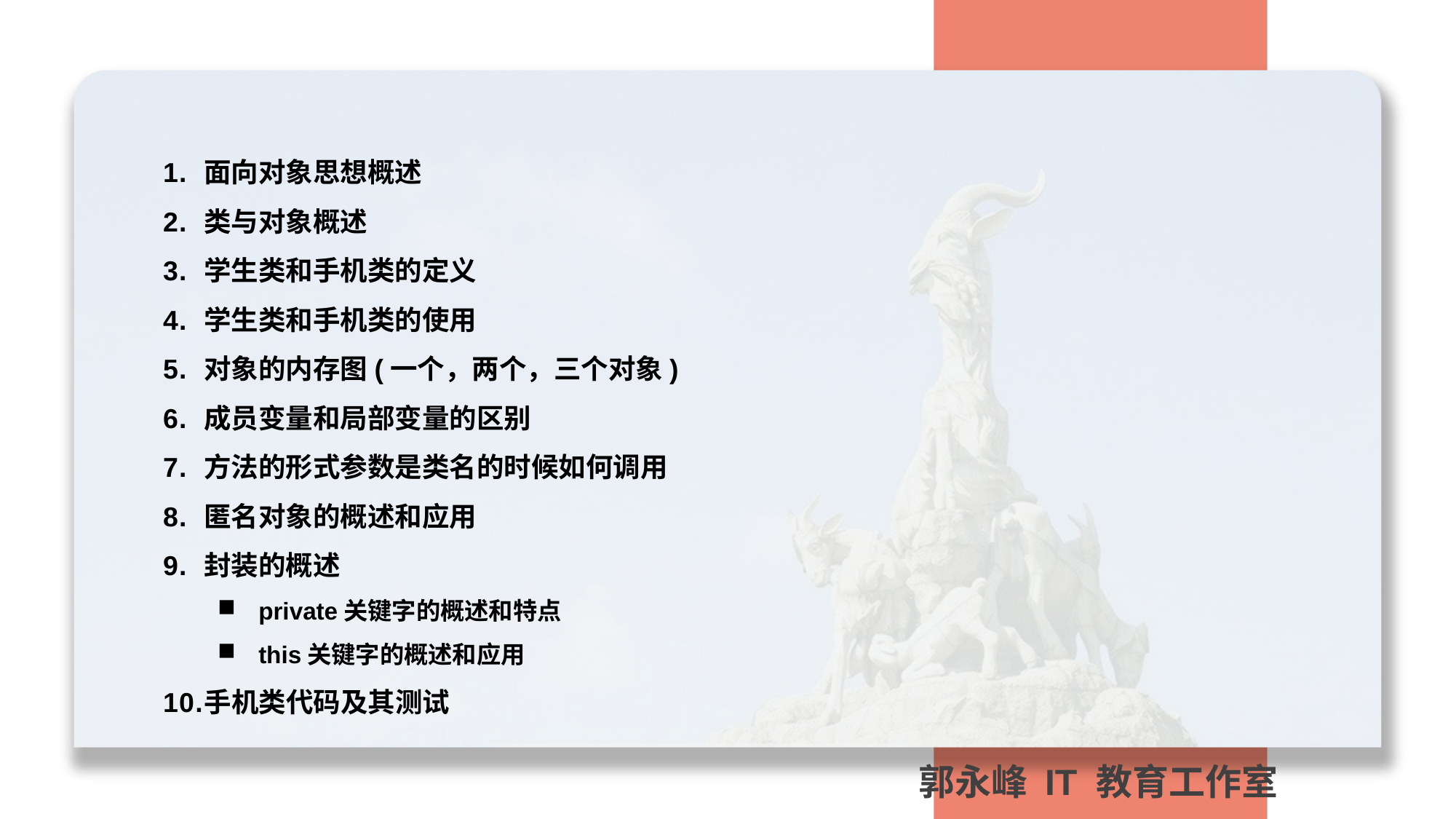

面向对象思想概述
类与对象概述
学生类和手机类的定义
学生类和手机类的使用
对象的内存图(一个，两个，三个对象)
成员变量和局部变量的区别
方法的形式参数是类名的时候如何调用
匿名对象的概述和应用
封装的概述
private关键字的概述和特点
this关键字的概述和应用
手机类代码及其测试